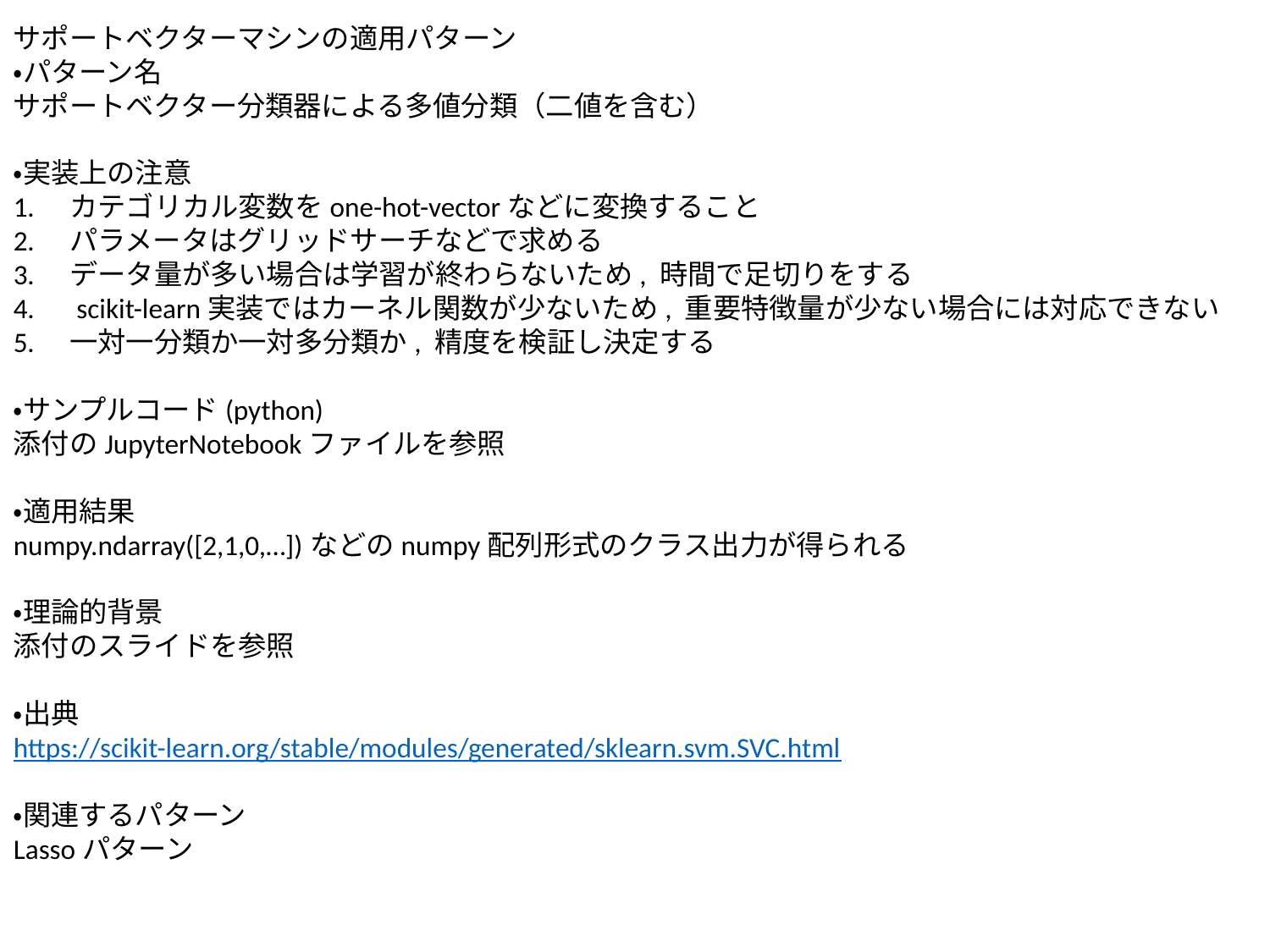

サポートベクターマシンの適用パターン
・パターン名
サポートベクター分類器による多値分類（二値を含む）

・実装上の注意
1.　カテゴリカル変数をone-hot-vectorなどに変換すること
2.　パラメータはグリッドサーチなどで求める
3.　データ量が多い場合は学習が終わらないため, 時間で足切りをする
4.　scikit-learn実装ではカーネル関数が少ないため, 重要特徴量が少ない場合には対応できない
5.　一対一分類か一対多分類か, 精度を検証し決定する

・サンプルコード(python)
添付のJupyterNotebookファイルを参照

・適用結果
numpy.ndarray([2,1,0,…])などのnumpy配列形式のクラス出力が得られる

・理論的背景
添付のスライドを参照

・出典
https://scikit-learn.org/stable/modules/generated/sklearn.svm.SVC.html

・関連するパターン
Lassoパターン